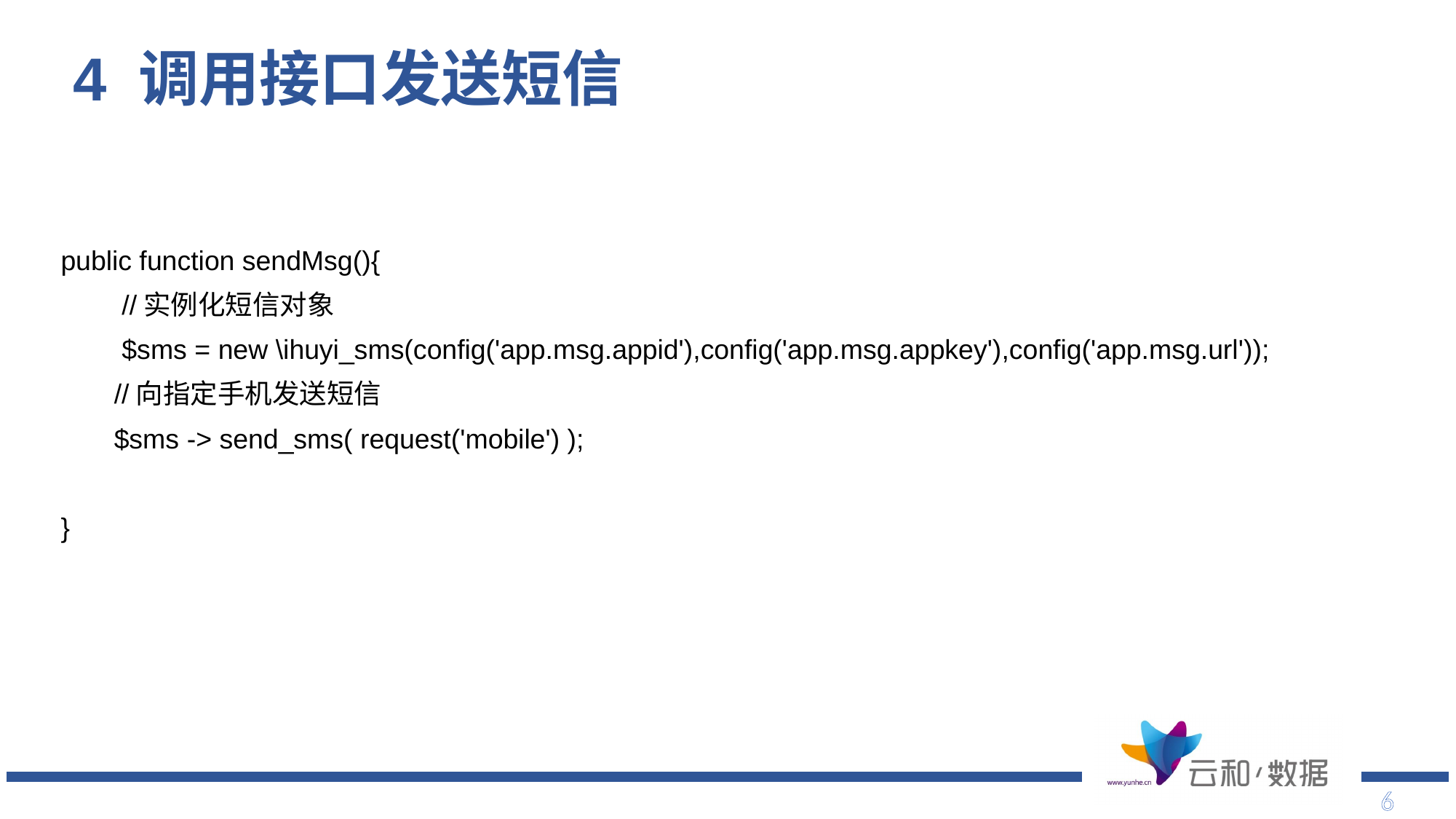

# 4 调用接口发送短信

public function sendMsg(){
        //实例化短信对象
        $sms = new \ihuyi_sms(config('app.msg.appid'),config('app.msg.appkey'),config('app.msg.url'));
       //向指定手机发送短信
       $sms -> send_sms( request('mobile') );

}